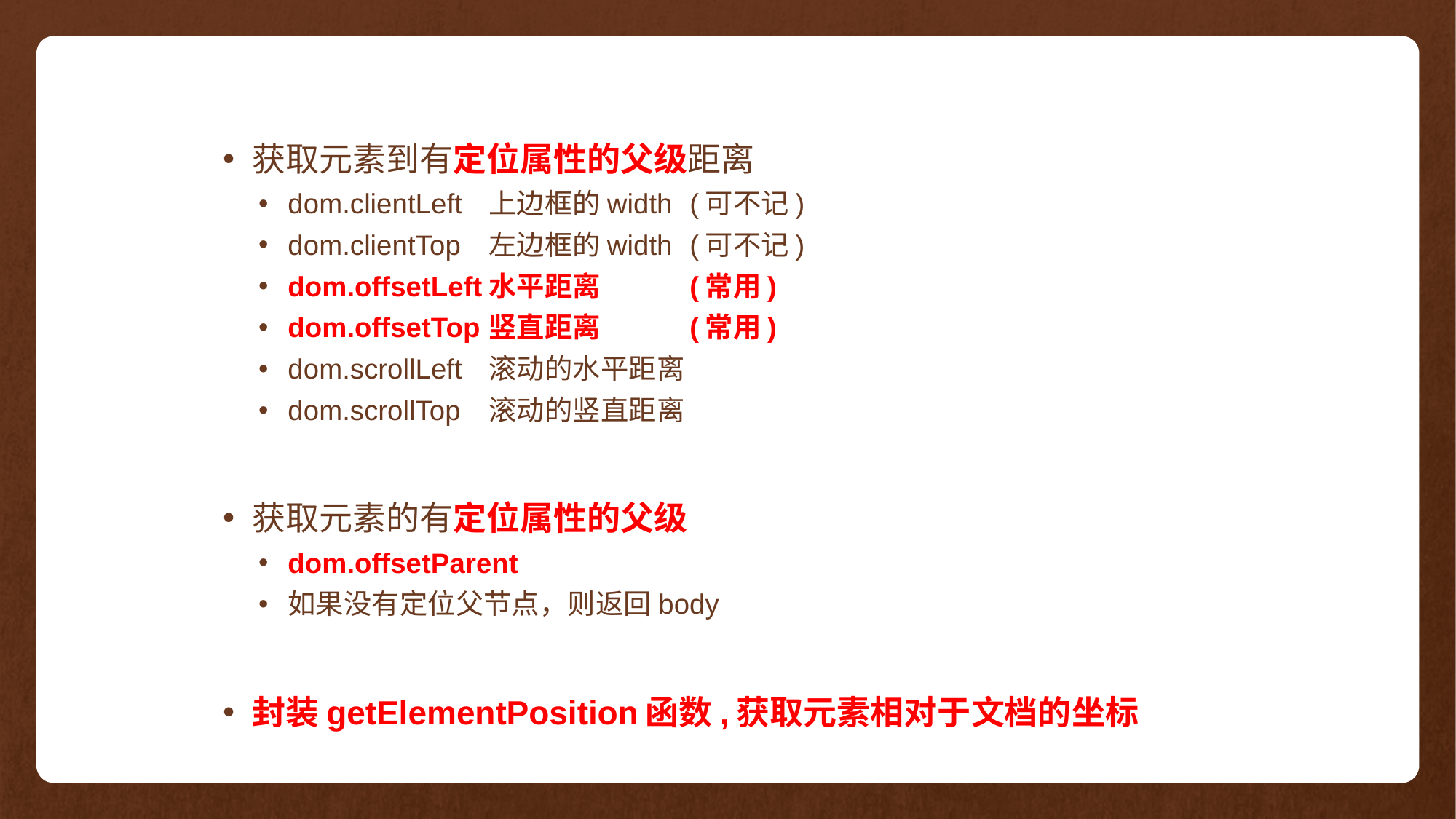

获取元素到有定位属性的父级距离
dom.clientLeft	上边框的width	(可不记)
dom.clientTop	左边框的width	(可不记)
dom.offsetLeft	水平距离	(常用)
dom.offsetTop	竖直距离	(常用)
dom.scrollLeft	滚动的水平距离
dom.scrollTop	滚动的竖直距离

获取元素的有定位属性的父级
dom.offsetParent
如果没有定位父节点，则返回body

封装getElementPosition函数,获取元素相对于文档的坐标